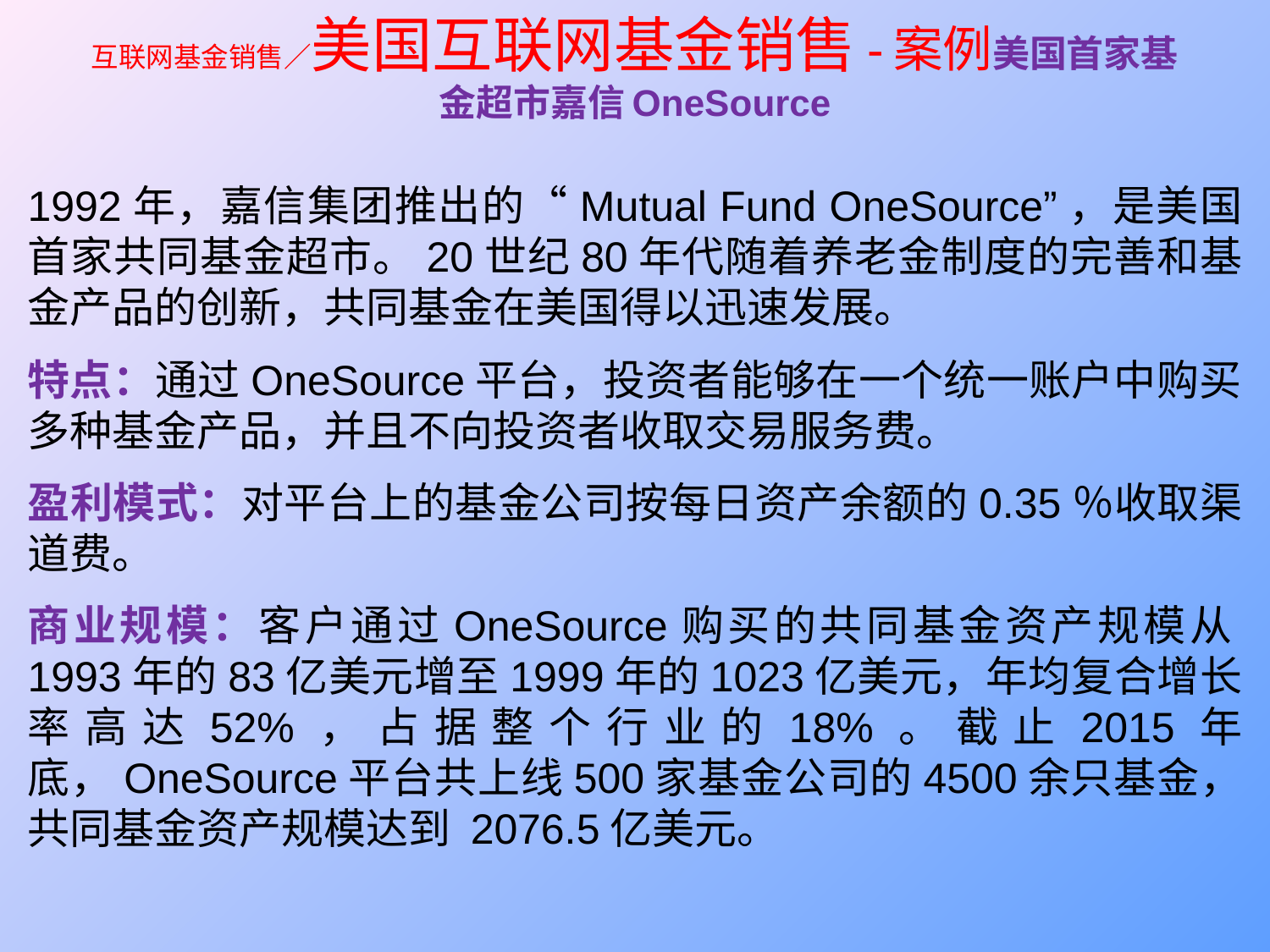

# 互联网基金销售／美国互联网基金销售-案例美国首家基金超市嘉信OneSource
1992年，嘉信集团推出的“Mutual Fund OneSource”，是美国首家共同基金超市。20世纪80年代随着养老金制度的完善和基金产品的创新，共同基金在美国得以迅速发展。
特点：通过OneSource平台，投资者能够在一个统一账户中购买多种基金产品，并且不向投资者收取交易服务费。
盈利模式：对平台上的基金公司按每日资产余额的0.35％收取渠道费。
商业规模：客户通过OneSource购买的共同基金资产规模从1993年的83亿美元增至1999年的1023亿美元，年均复合增长率高达52%，占据整个行业的18%。截止2015年底，OneSource平台共上线500家基金公司的4500余只基金，共同基金资产规模达到 2076.5亿美元。